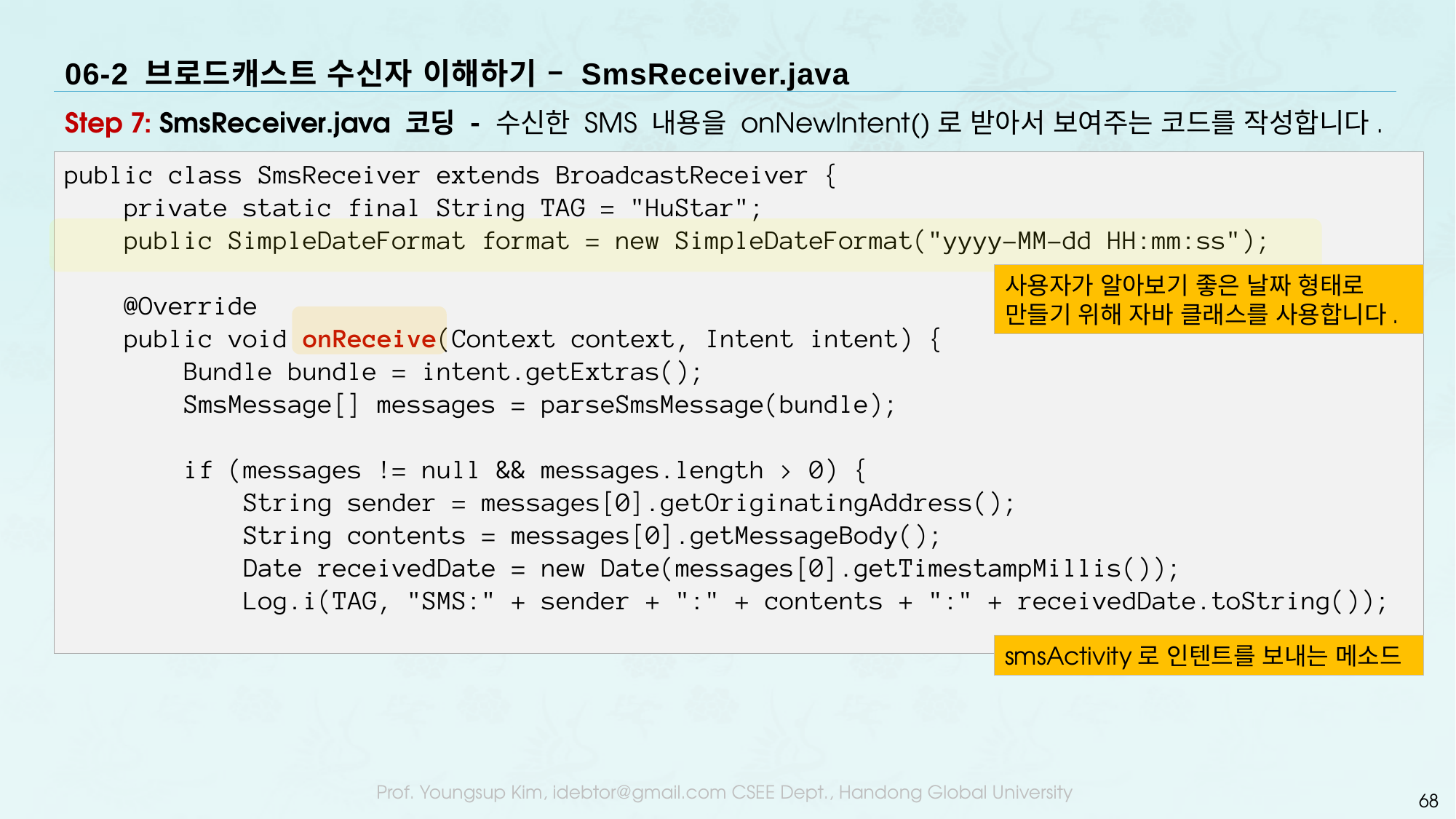

# 06-2 브로드캐스트 수신자 이해하기 – SmsReceiver.java
Step 7: SmsReceiver.java 코딩 - 수신한 SMS 내용을 onNewIntent()로 받아서 보여주는 코드를 작성합니다.
.

public class SmsReceiver extends BroadcastReceiver {
    private static final String TAG = "HuStar";
    public SimpleDateFormat format = new SimpleDateFormat("yyyy-MM-dd HH:mm:ss");

    @Override
    public void onReceive(Context context, Intent intent) {
        Bundle bundle = intent.getExtras();
        SmsMessage[] messages = parseSmsMessage(bundle);

        if (messages != null && messages.length > 0) {
            String sender = messages[0].getOriginatingAddress();
            String contents = messages[0].getMessageBody();
            Date receivedDate = new Date(messages[0].getTimestampMillis());
            Log.i(TAG, "SMS:" + sender + ":" + contents + ":" + receivedDate.toString());

사용자가 알아보기 좋은 날짜 형태로 만들기 위해 자바 클래스를 사용합니다.

smsActivity로 인텐트를 보내는 메소드
68